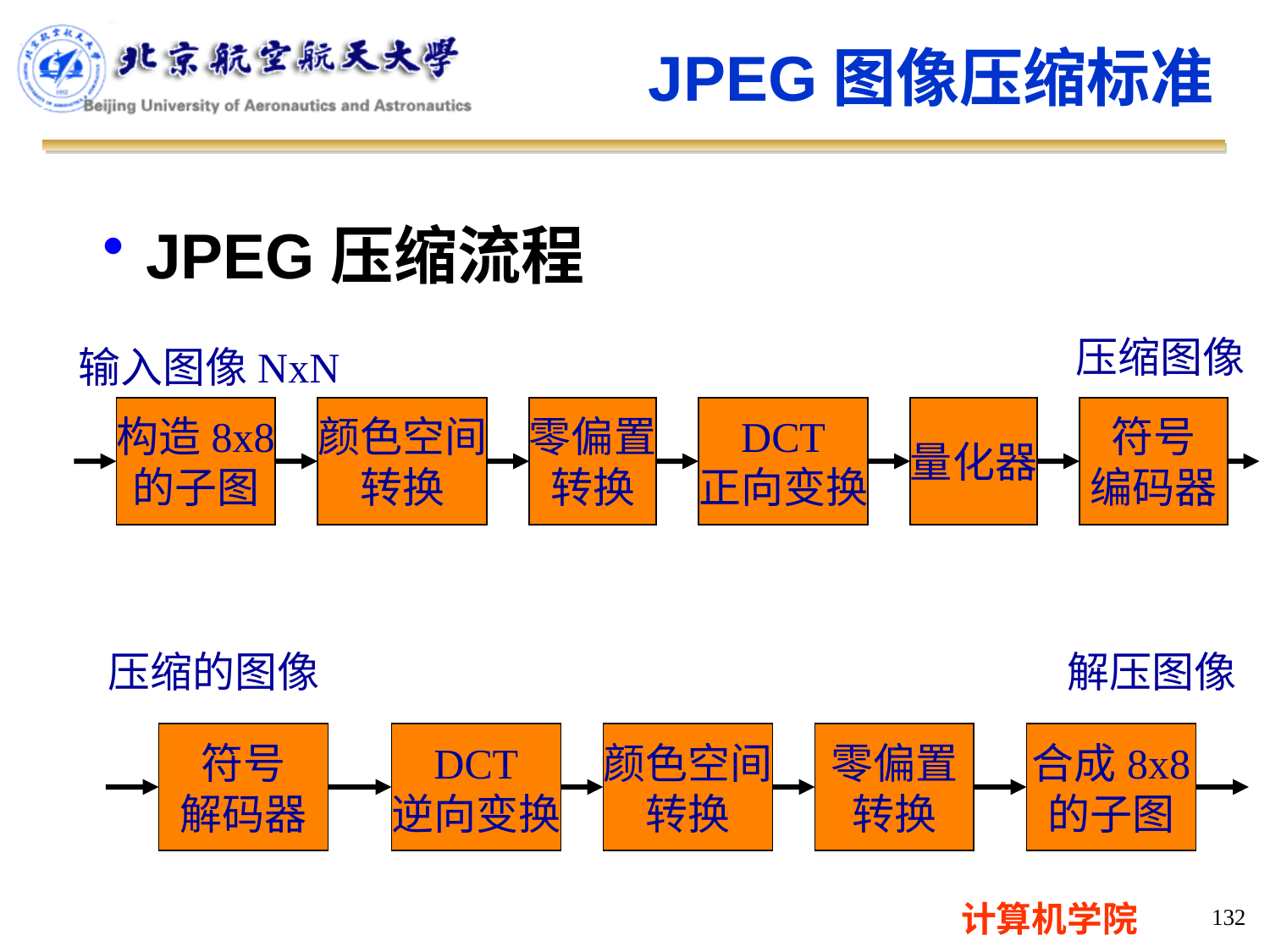

JPEG图像压缩标准
JPEG压缩流程
压缩图像
输入图像NxN
构造8x8
的子图
颜色空间
转换
零偏置
转换
DCT
正向变换
量化器
符号
编码器

压缩的图像
解压图像
符号
解码器
DCT
逆向变换
颜色空间
转换
零偏置
转换
合成8x8
的子图

132